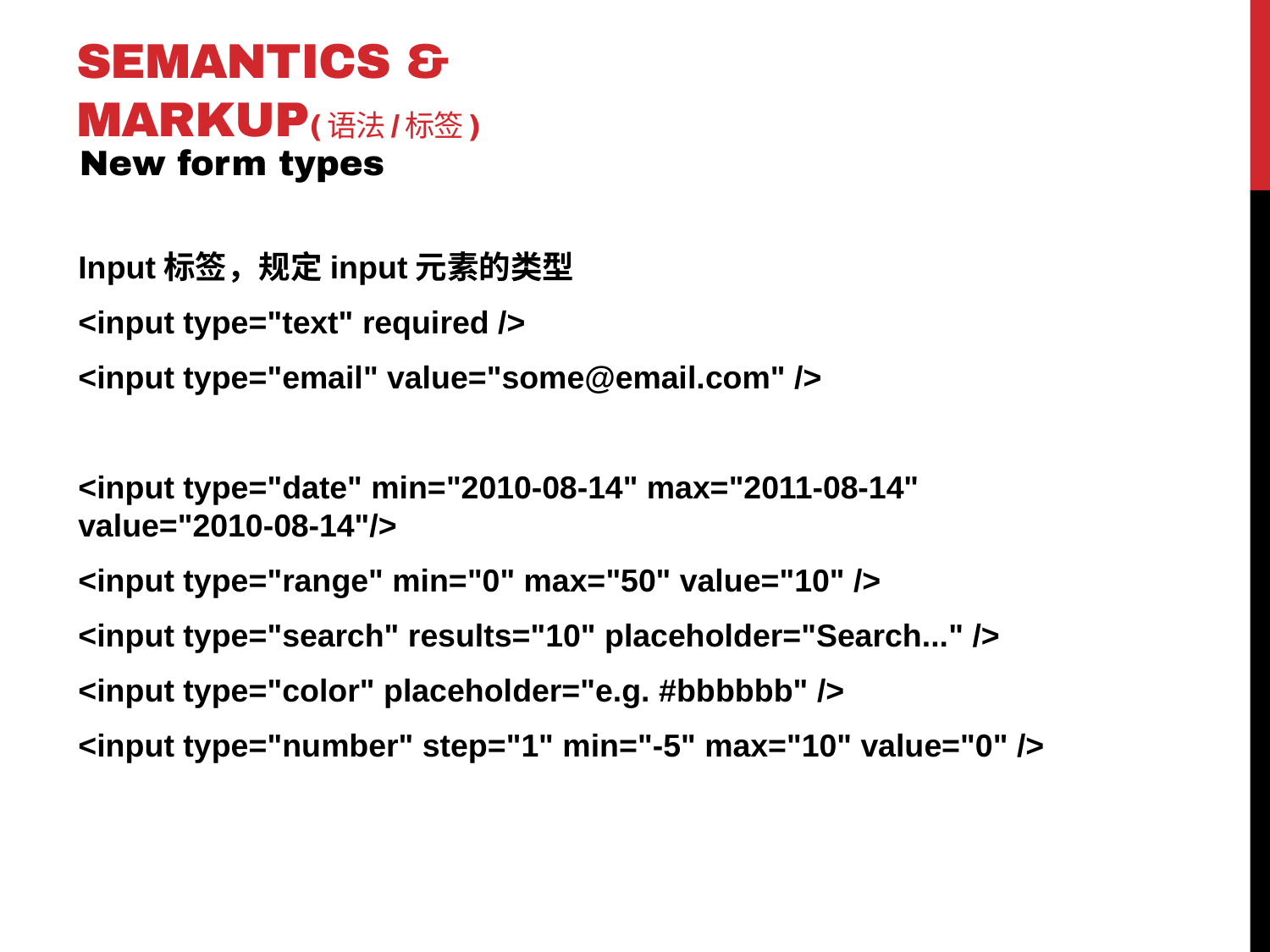

# Semantics & Markup(语法/标签)
New form types
Input标签，规定input元素的类型
<input type="text" required />
<input type="email" value="some@email.com" />

<input type="date" min="2010-08-14" max="2011-08-14" value="2010-08-14"/>
<input type="range" min="0" max="50" value="10" />
<input type="search" results="10" placeholder="Search..." />
<input type="color" placeholder="e.g. #bbbbbb" />
<input type="number" step="1" min="-5" max="10" value="0" />